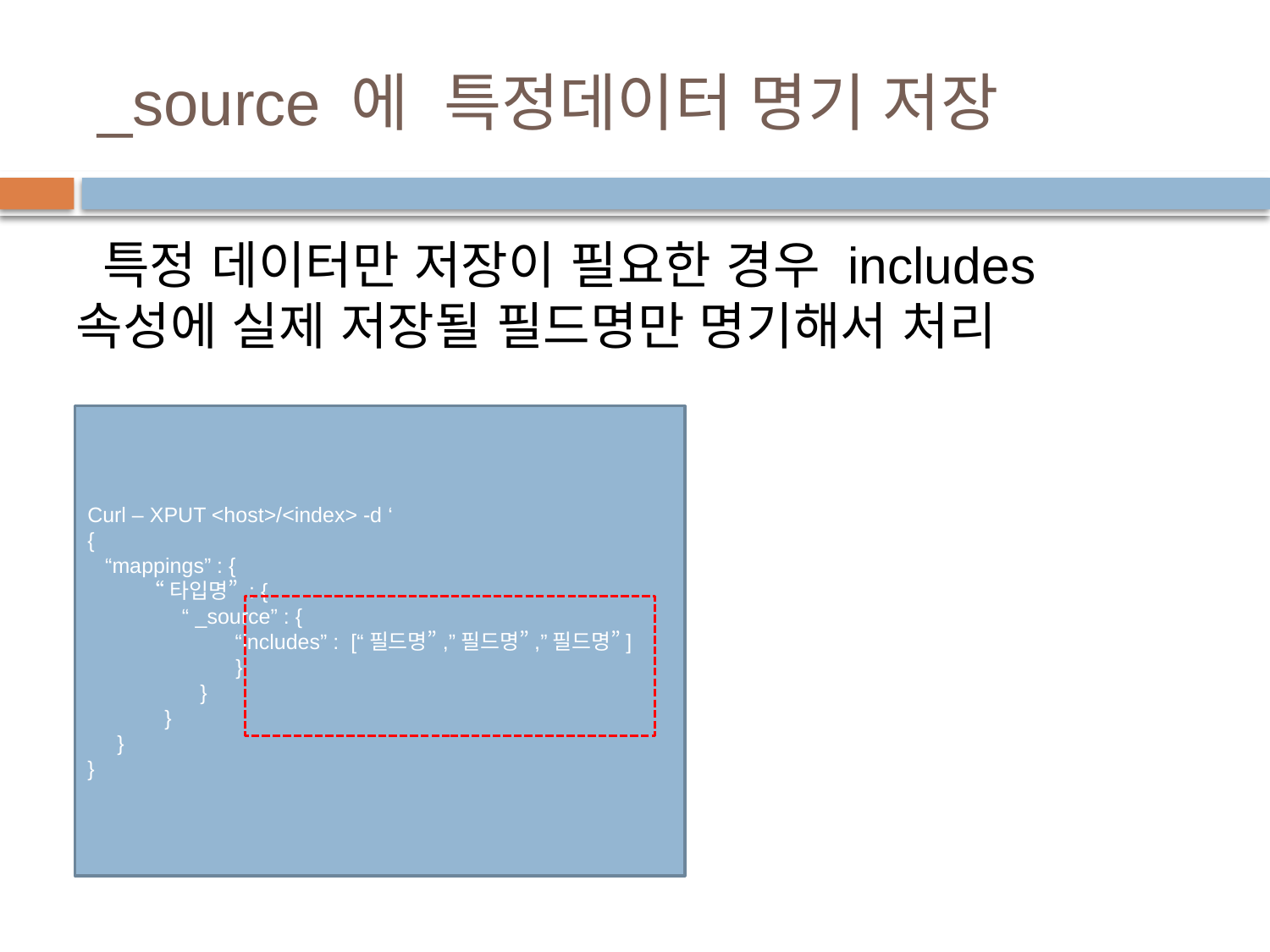

# _source 에  특정데이터 명기 저장
 특정 데이터만 저장이 필요한 경우 includes 속성에 실제 저장될 필드명만 명기해서 처리
Curl – XPUT <host>/<index> -d ‘
{
   “mappings” : {
            “타입명” : {
                “ _source” : {
                         “includes” :  [“필드명”,”필드명”,”필드명”]
                         }
                   }
             }
     }
}